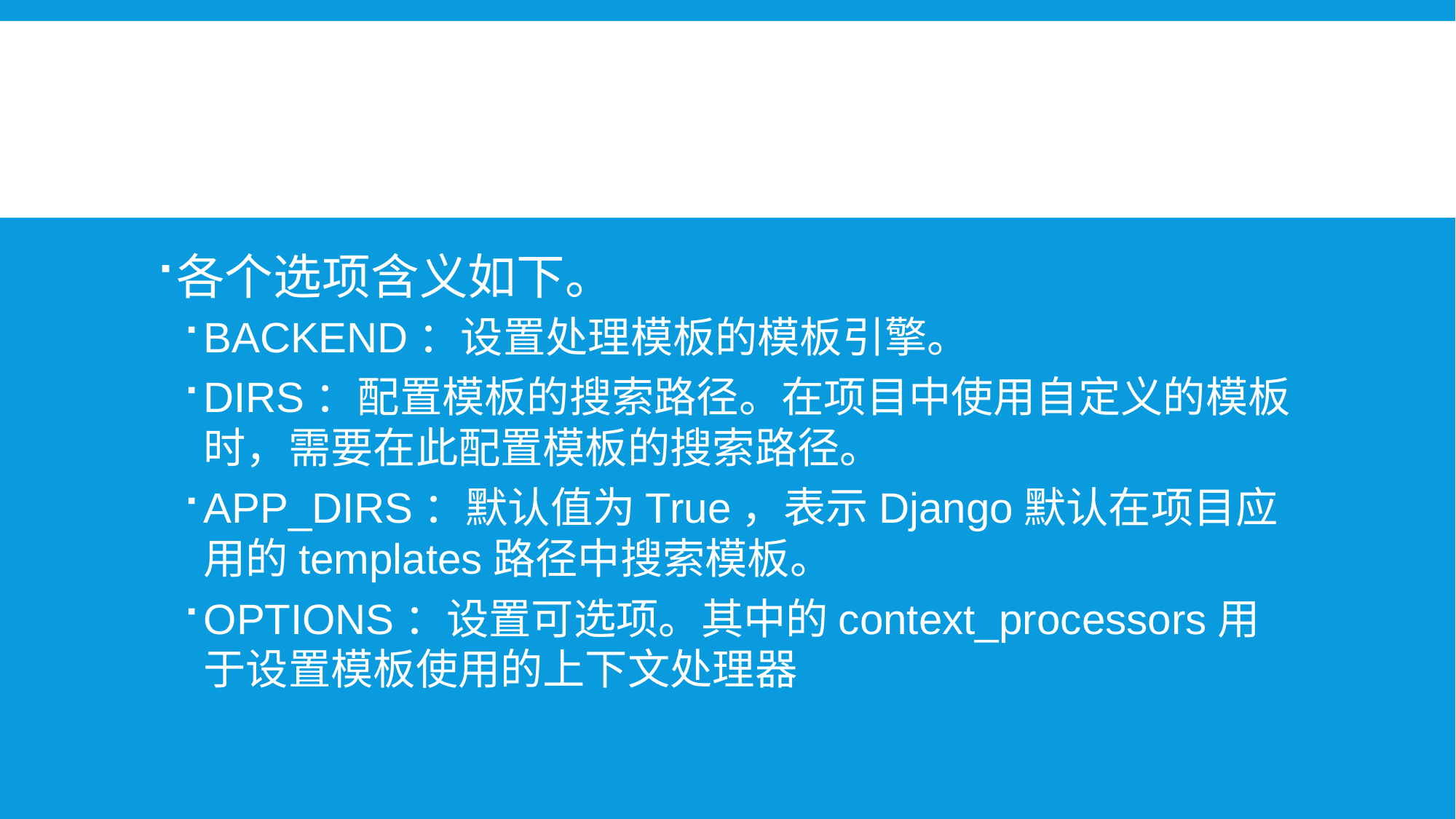

#
各个选项含义如下。
BACKEND：设置处理模板的模板引擎。
DIRS：配置模板的搜索路径。在项目中使用自定义的模板时，需要在此配置模板的搜索路径。
APP_DIRS：默认值为True，表示Django默认在项目应用的templates路径中搜索模板。
OPTIONS：设置可选项。其中的context_processors用于设置模板使用的上下文处理器